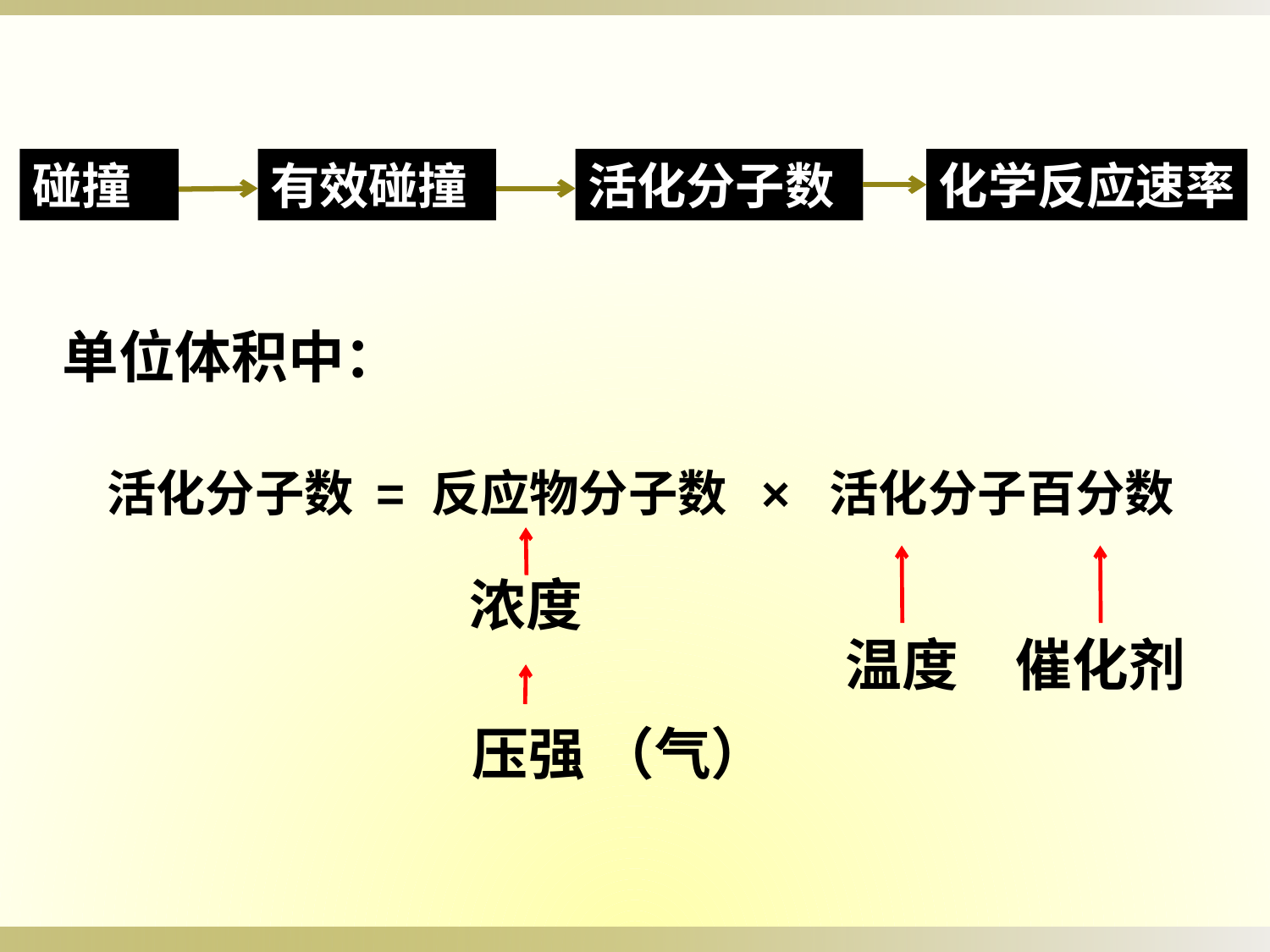

碰撞
有效碰撞
活化分子数
化学反应速率
单位体积中：
活化分子数 = 反应物分子数  ×  活化分子百分数
浓度
温度
催化剂
压强 （气）